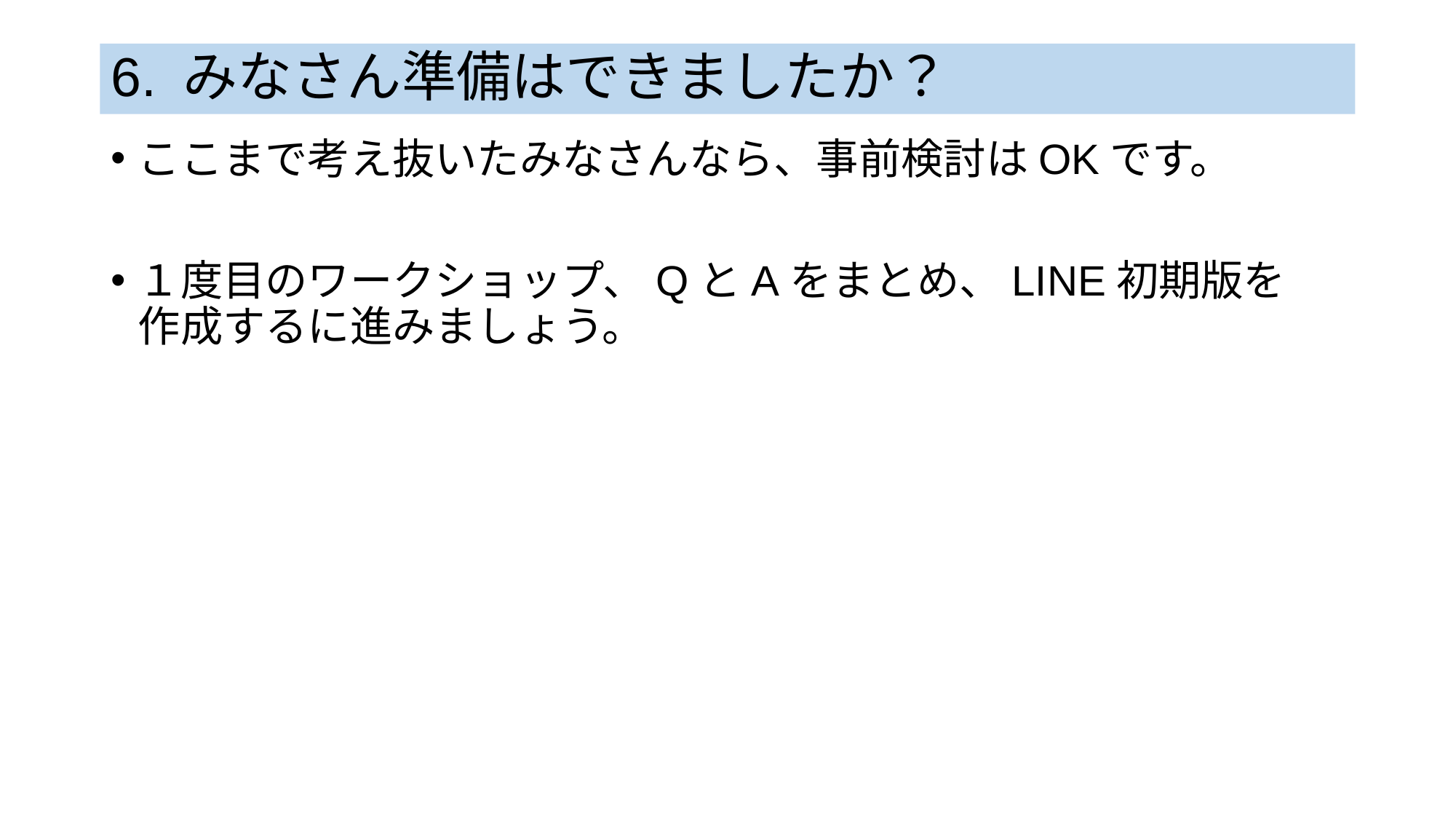

# 6. みなさん準備はできましたか？
ここまで考え抜いたみなさんなら、事前検討はOKです。

１度目のワークショップ、QとAをまとめ、LINE初期版を
作成するに進みましょう。